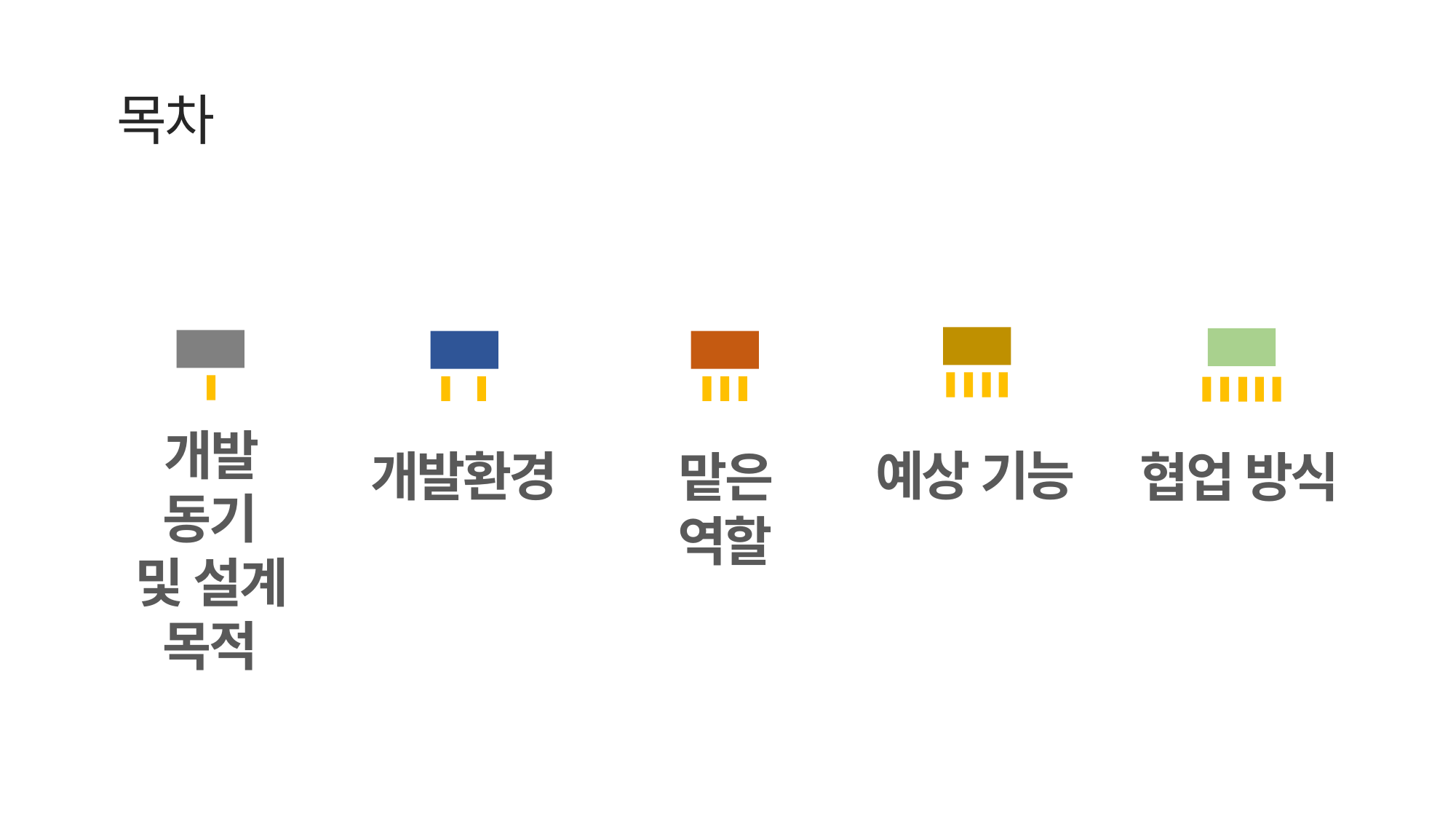

목차

예상 기능

협업 방식

개발 동기
및 설계 목적

맡은 역할

개발환경